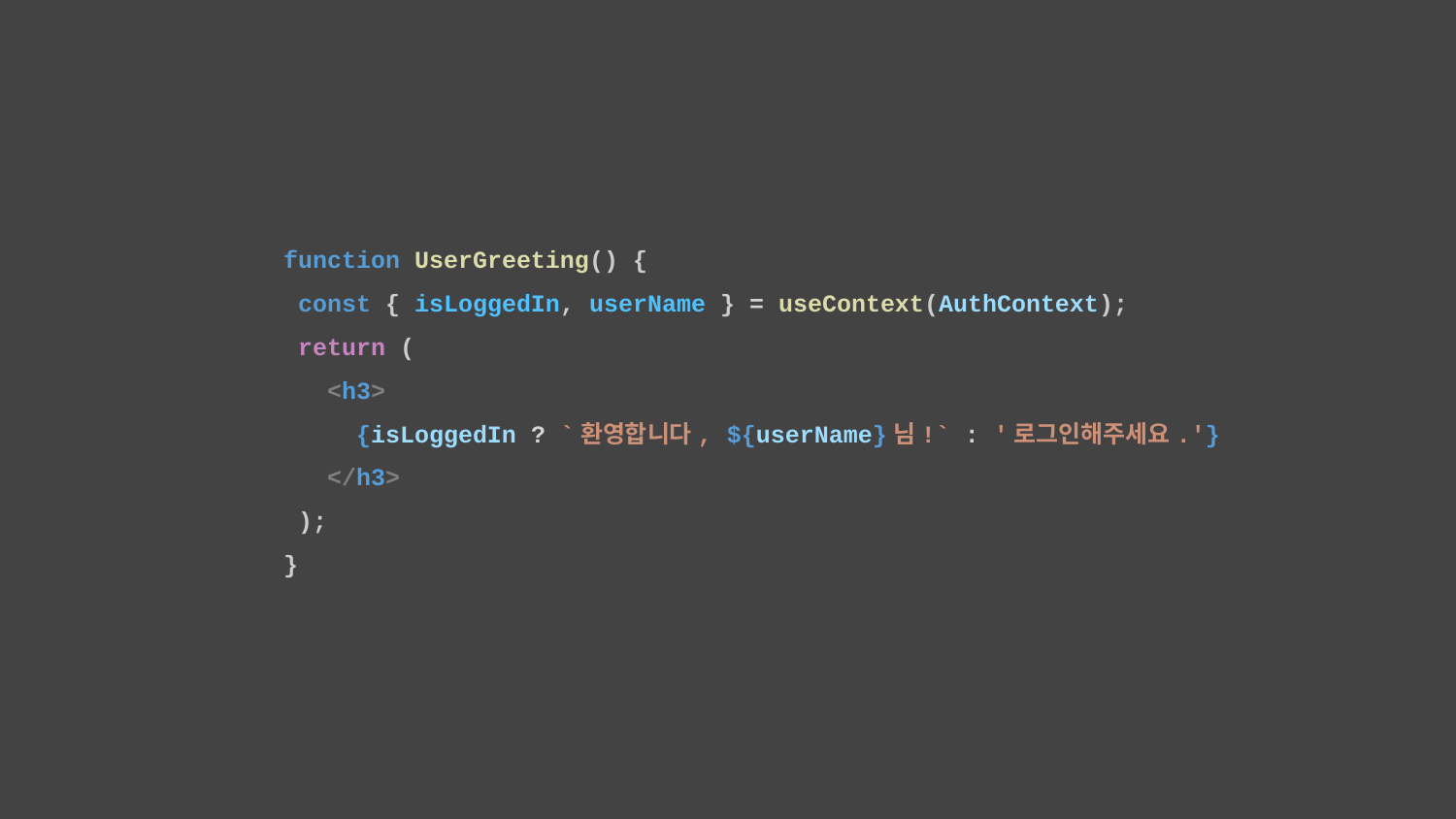

function UserGreeting() {
 const { isLoggedIn, userName } = useContext(AuthContext);
 return (
   <h3>
     {isLoggedIn ? `환영합니다, ${userName}님!` : '로그인해주세요.'}
   </h3>
 );
}